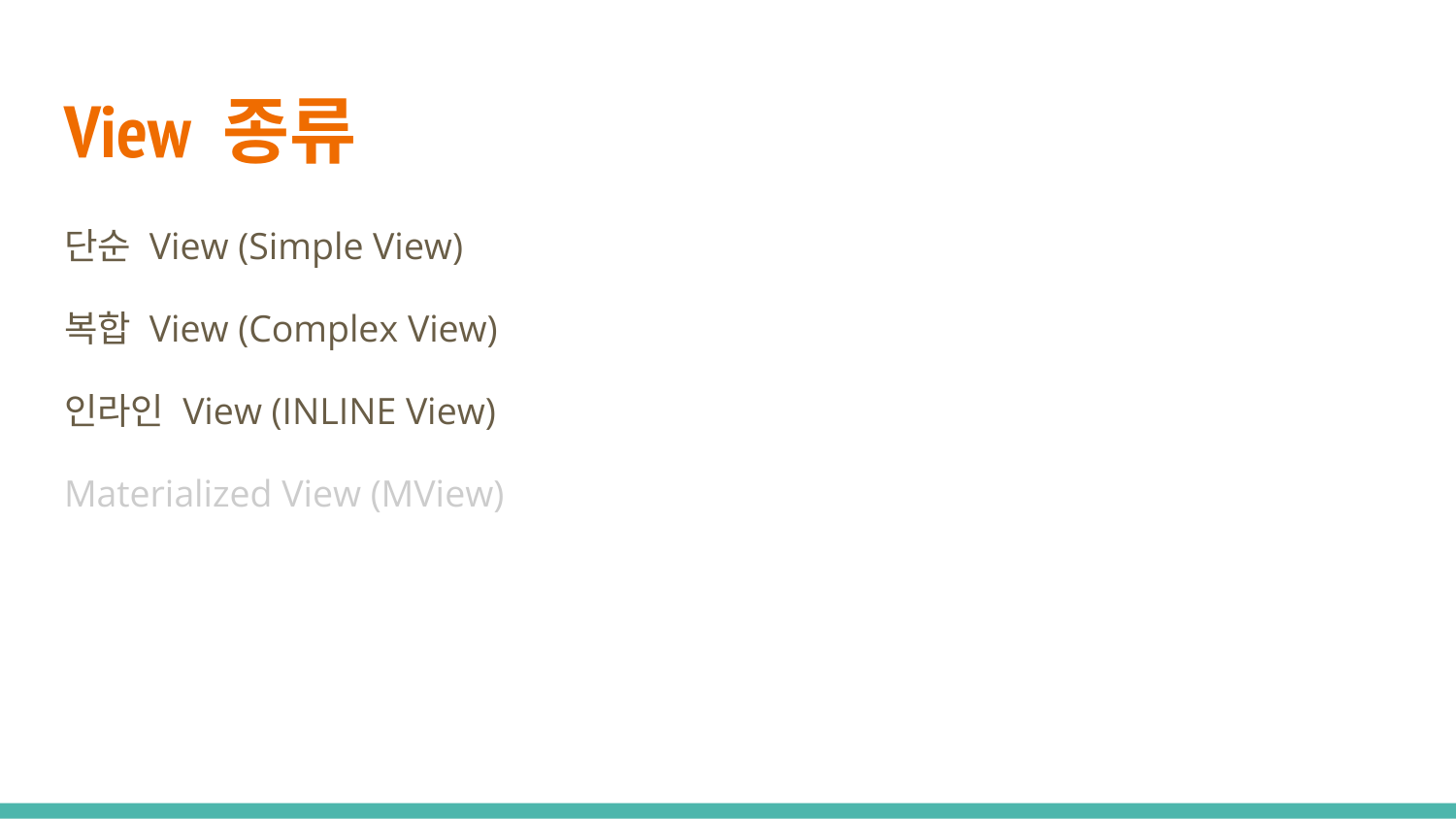

# View 종류
단순 View (Simple View)
복합 View (Complex View)
인라인 View (INLINE View)
Materialized View (MView)